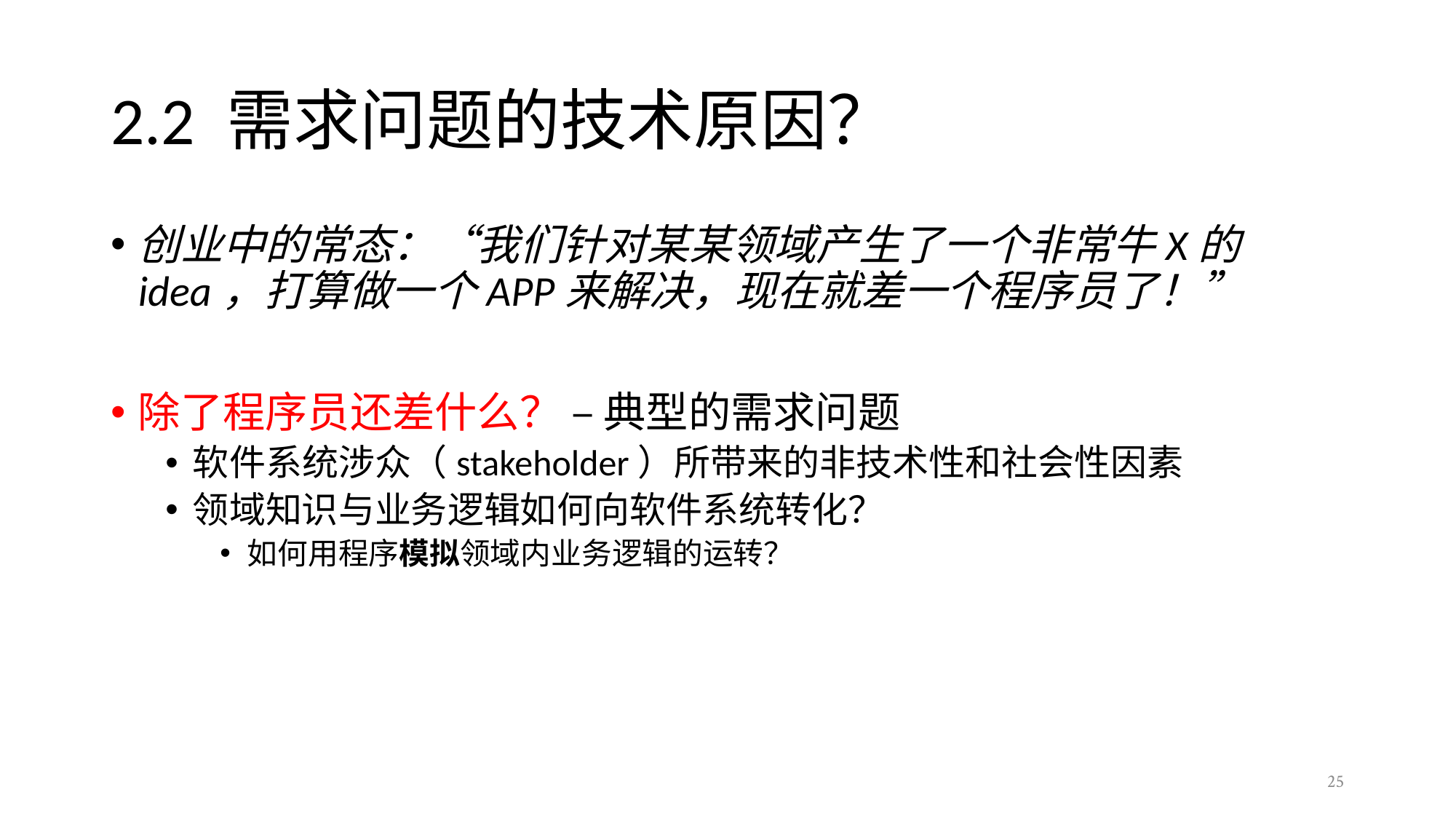

# 2.2 需求问题的技术原因？
创业中的常态：“我们针对某某领域产生了一个非常牛X的idea，打算做一个APP来解决，现在就差一个程序员了！”

除了程序员还差什么？ – 典型的需求问题
软件系统涉众（stakeholder）所带来的非技术性和社会性因素
领域知识与业务逻辑如何向软件系统转化？
如何用程序模拟领域内业务逻辑的运转？

25